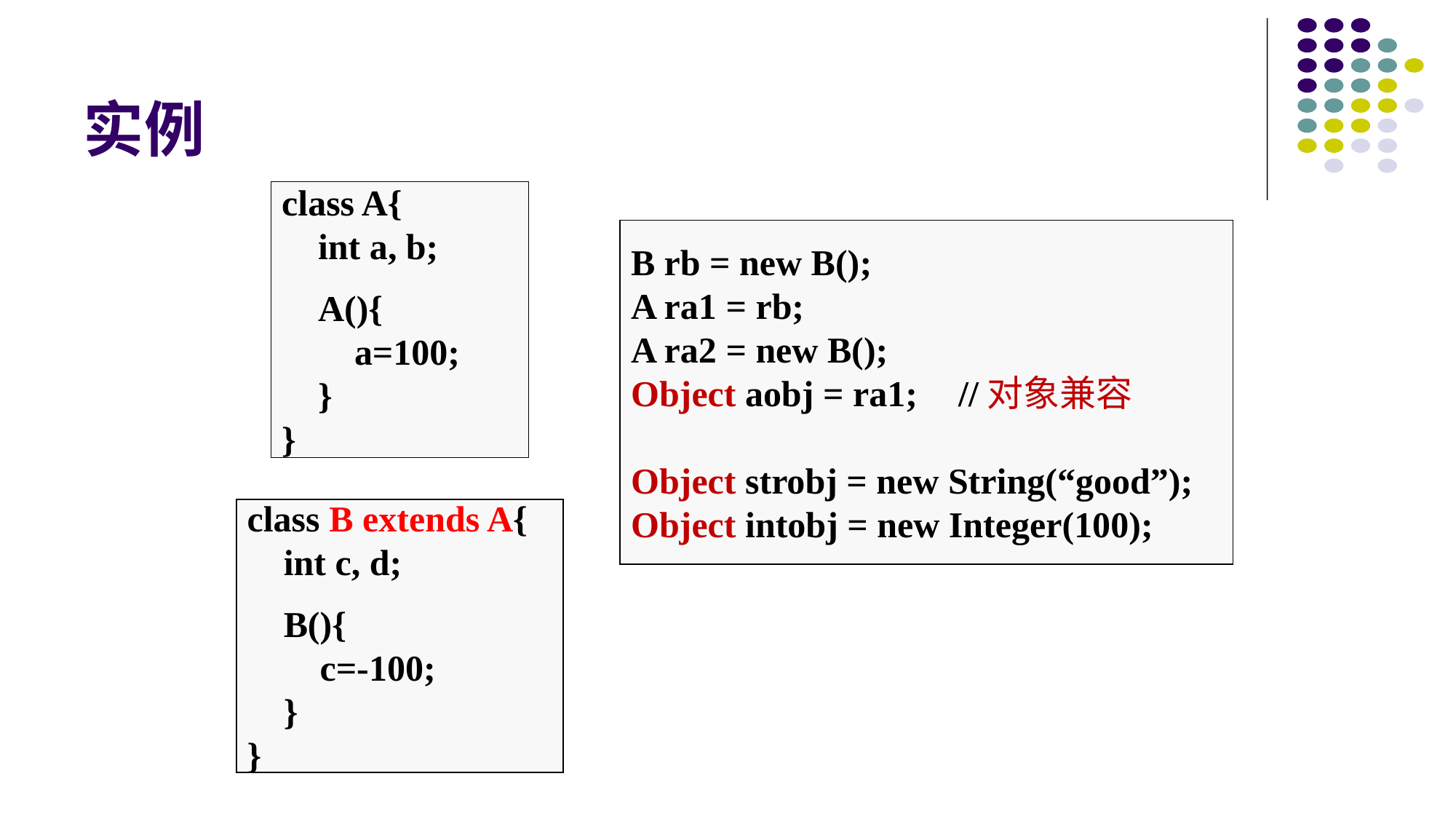

# 实例
class A{
    int a, b;

    A(){
        a=100;
    }
}
B rb = new B();
A ra1 = rb;
A ra2 = new B();
Object aobj = ra1;	//对象兼容

Object strobj = new String(“good”);
Object intobj = new Integer(100);
class B extends A{
    int c, d;

    B(){
        c=-100;
    }
}